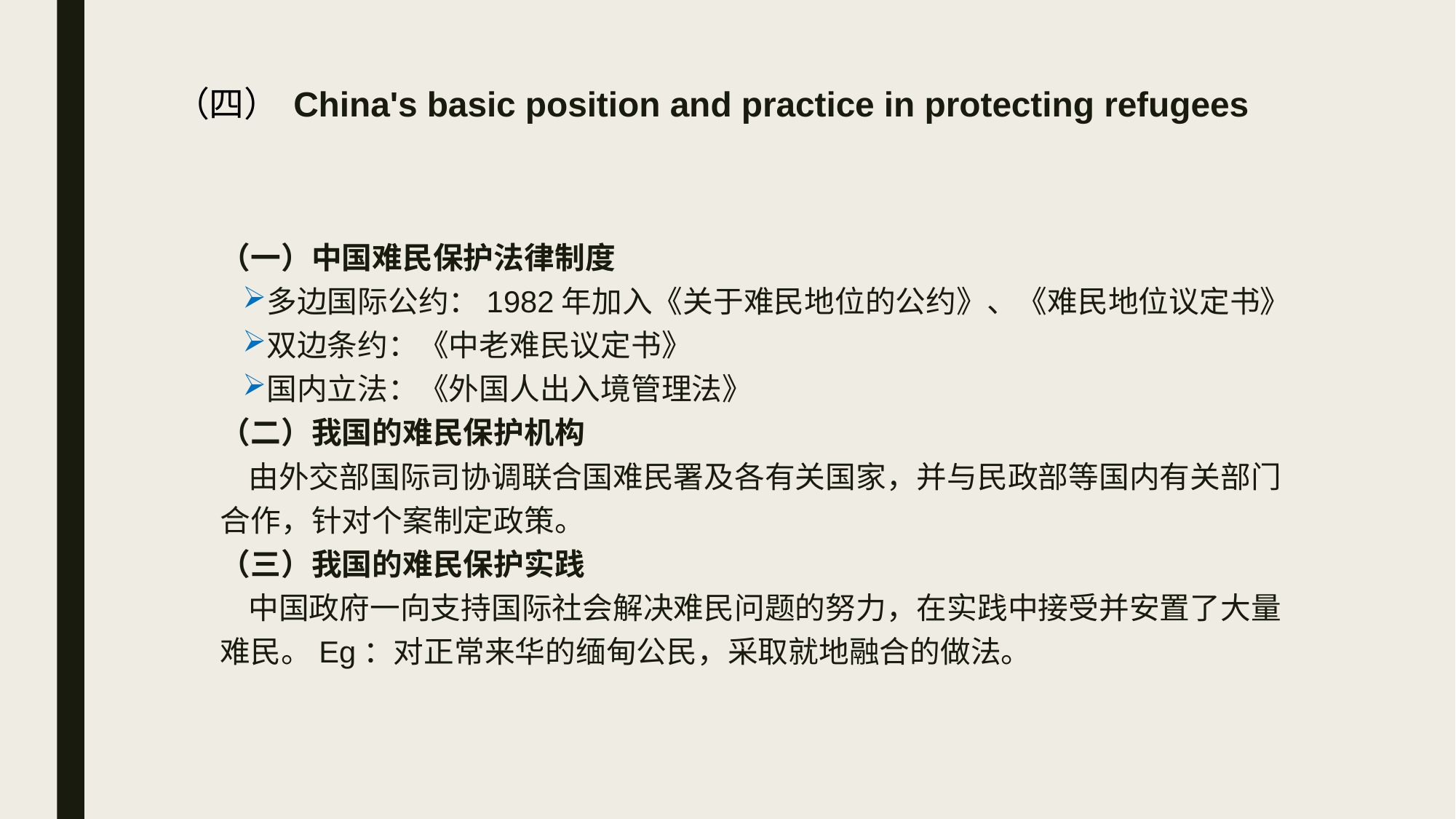

# （四） China's basic position and practice in protecting refugees

（一）中国难民保护法律制度
多边国际公约：1982年加入《关于难民地位的公约》、《难民地位议定书》
双边条约：《中老难民议定书》
国内立法：《外国人出入境管理法》
（二）我国的难民保护机构
   由外交部国际司协调联合国难民署及各有关国家，并与民政部等国内有关部门合作，针对个案制定政策。
（三）我国的难民保护实践
   中国政府一向支持国际社会解决难民问题的努力，在实践中接受并安置了大量难民。Eg：对正常来华的缅甸公民，采取就地融合的做法。